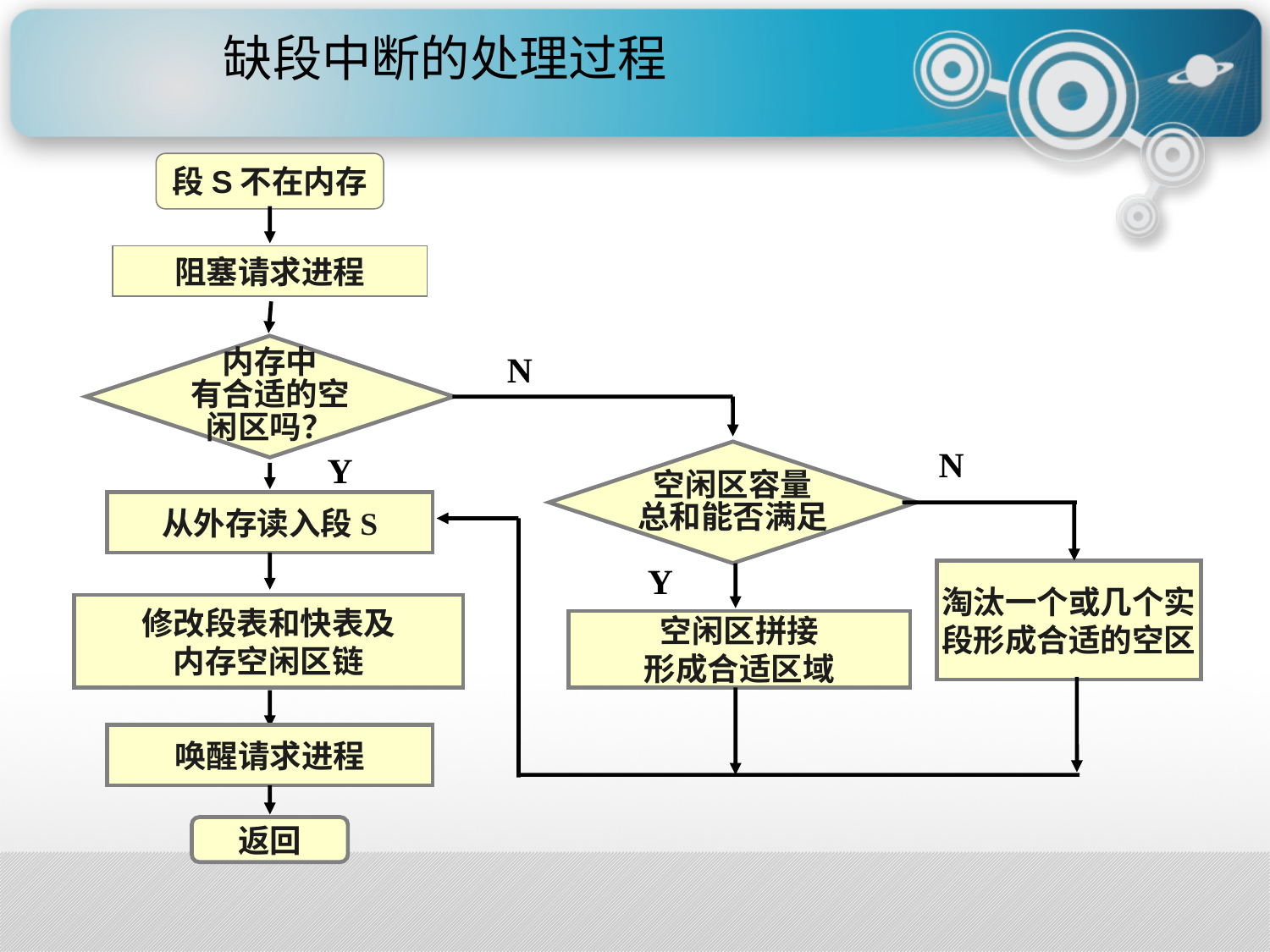

缺段中断的处理过程
段S不在内存

阻塞请求进程

内存中
有合适的空
闲区吗？
N

N
Y
空闲区容量
总和能否满足

从外存读入段S

Y
淘汰一个或几个实
段形成合适的空区

修改段表和快表及
内存空闲区链
空闲区拼接
形成合适区域

唤醒请求进程

返回